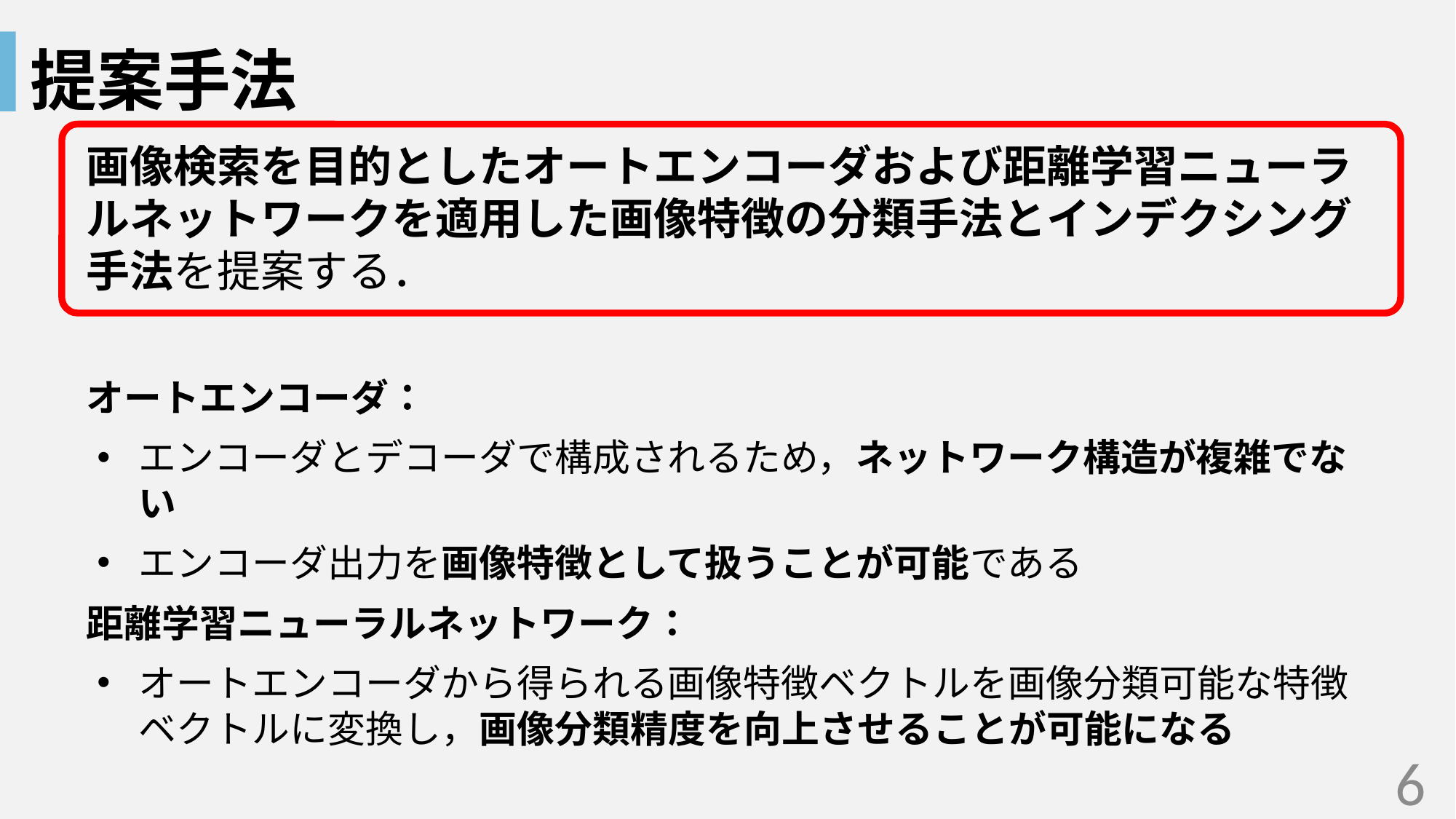

# 提案手法

画像検索を目的としたオートエンコーダおよび距離学習ニューラルネットワークを適用した画像特徴の分類手法とインデクシング手法を提案する．

オートエンコーダ：
エンコーダとデコーダで構成されるため，ネットワーク構造が複雑でない
エンコーダ出力を画像特徴として扱うことが可能である
距離学習ニューラルネットワーク：
オートエンコーダから得られる画像特徴ベクトルを画像分類可能な特徴ベクトルに変換し，画像分類精度を向上させることが可能になる

6